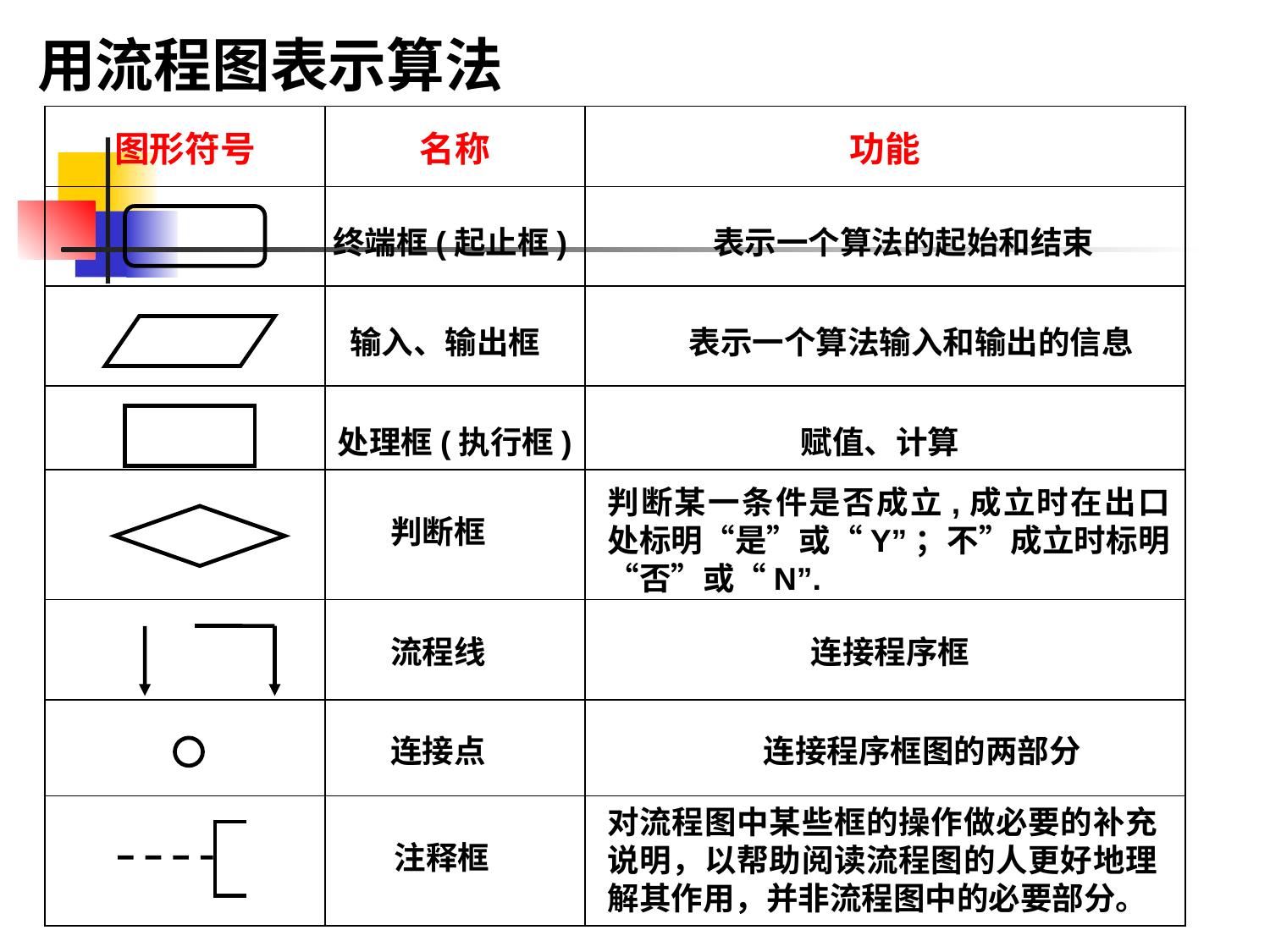

用流程图表示算法
| 图形符号 | 名称 | 功能 |
| --- | --- | --- |
|  |  |  |
|  |  |  |
|  |  |  |
|  |  |  |
|  |  |  |
|  |  |  |
|  |  |  |

终端框(起止框)
表示一个算法的起始和结束

输入、输出框
表示一个算法输入和输出的信息

处理框(执行框)
赋值、计算
判断某一条件是否成立,成立时在出口处标明“是”或“Y”；不”成立时标明“否”或“N”.

判断框

流程线
连接程序框

连接点
连接程序框图的两部分

对流程图中某些框的操作做必要的补充说明，以帮助阅读流程图的人更好地理解其作用，并非流程图中的必要部分。

注释框